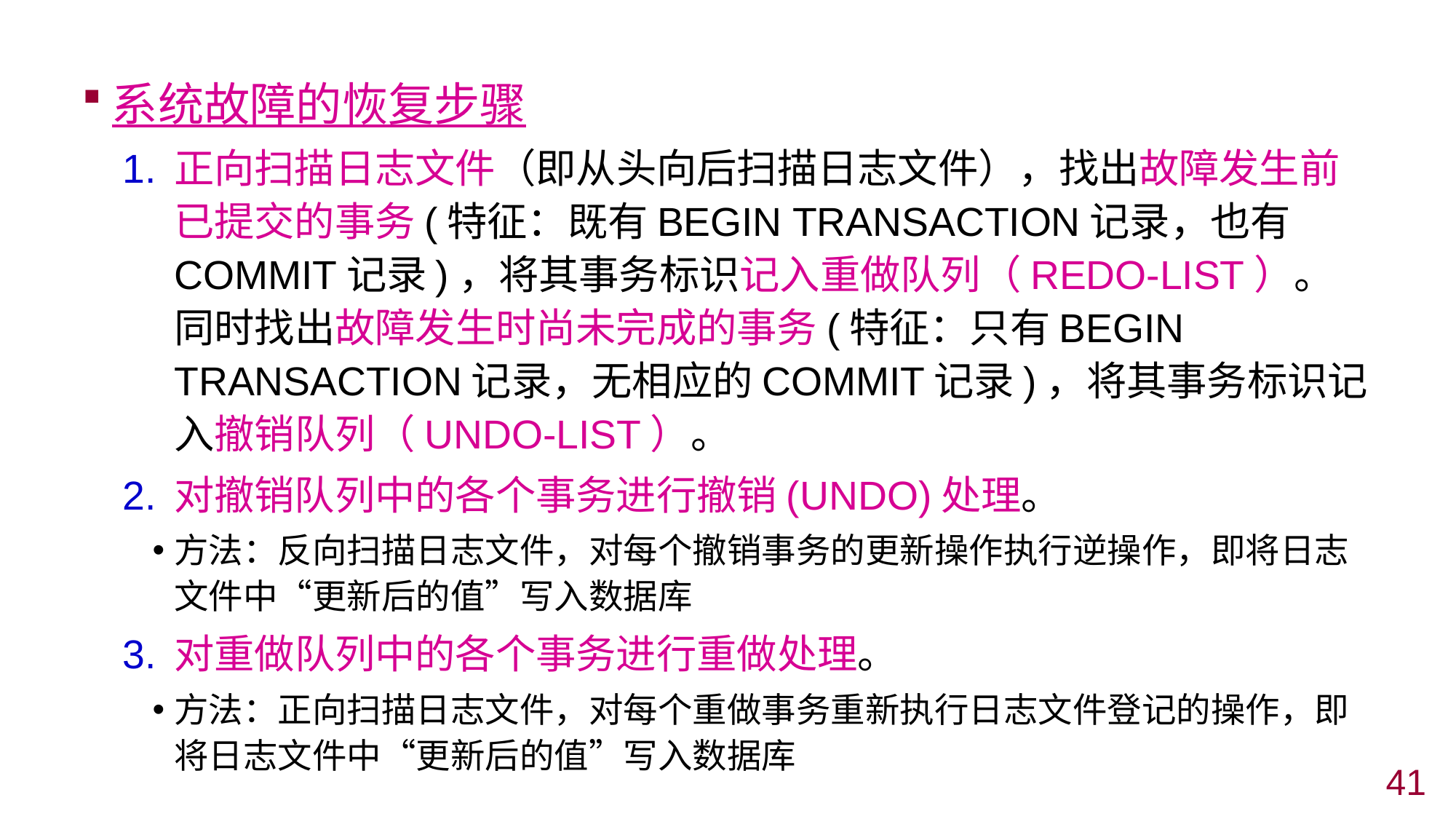

系统故障的恢复步骤
正向扫描日志文件（即从头向后扫描日志文件），找出故障发生前已提交的事务(特征：既有BEGIN TRANSACTION记录，也有COMMIT记录)，将其事务标识记入重做队列（REDO-LIST）。同时找出故障发生时尚未完成的事务(特征：只有BEGIN TRANSACTION记录，无相应的COMMIT记录)，将其事务标识记入撤销队列（UNDO-LIST）。
对撤销队列中的各个事务进行撤销(UNDO)处理。
方法：反向扫描日志文件，对每个撤销事务的更新操作执行逆操作，即将日志文件中“更新后的值”写入数据库
对重做队列中的各个事务进行重做处理。
方法：正向扫描日志文件，对每个重做事务重新执行日志文件登记的操作，即将日志文件中“更新后的值”写入数据库
41